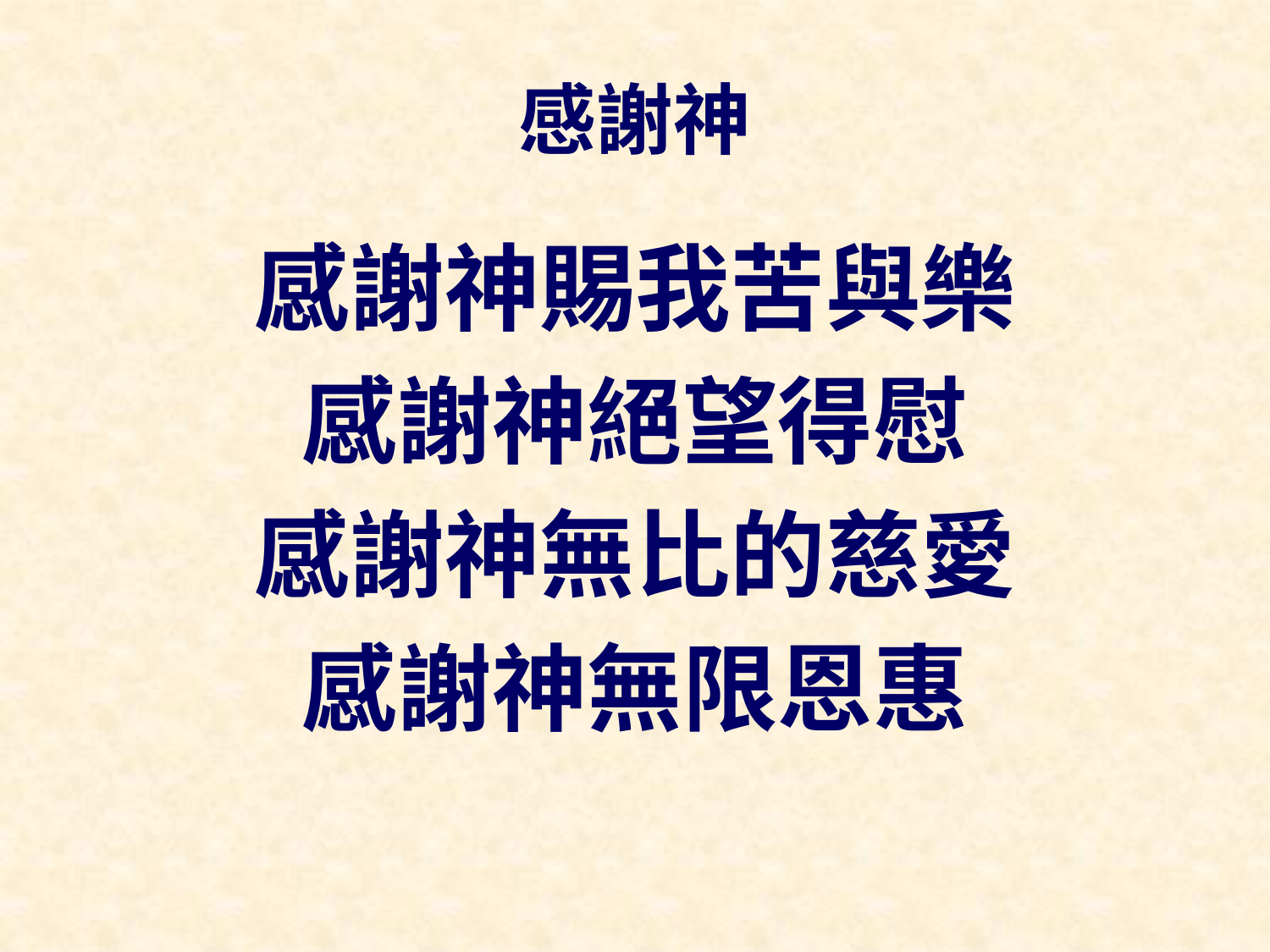

# 感謝神
感謝神賜我苦與樂
感謝神絕望得慰
感謝神無比的慈愛
感謝神無限恩惠